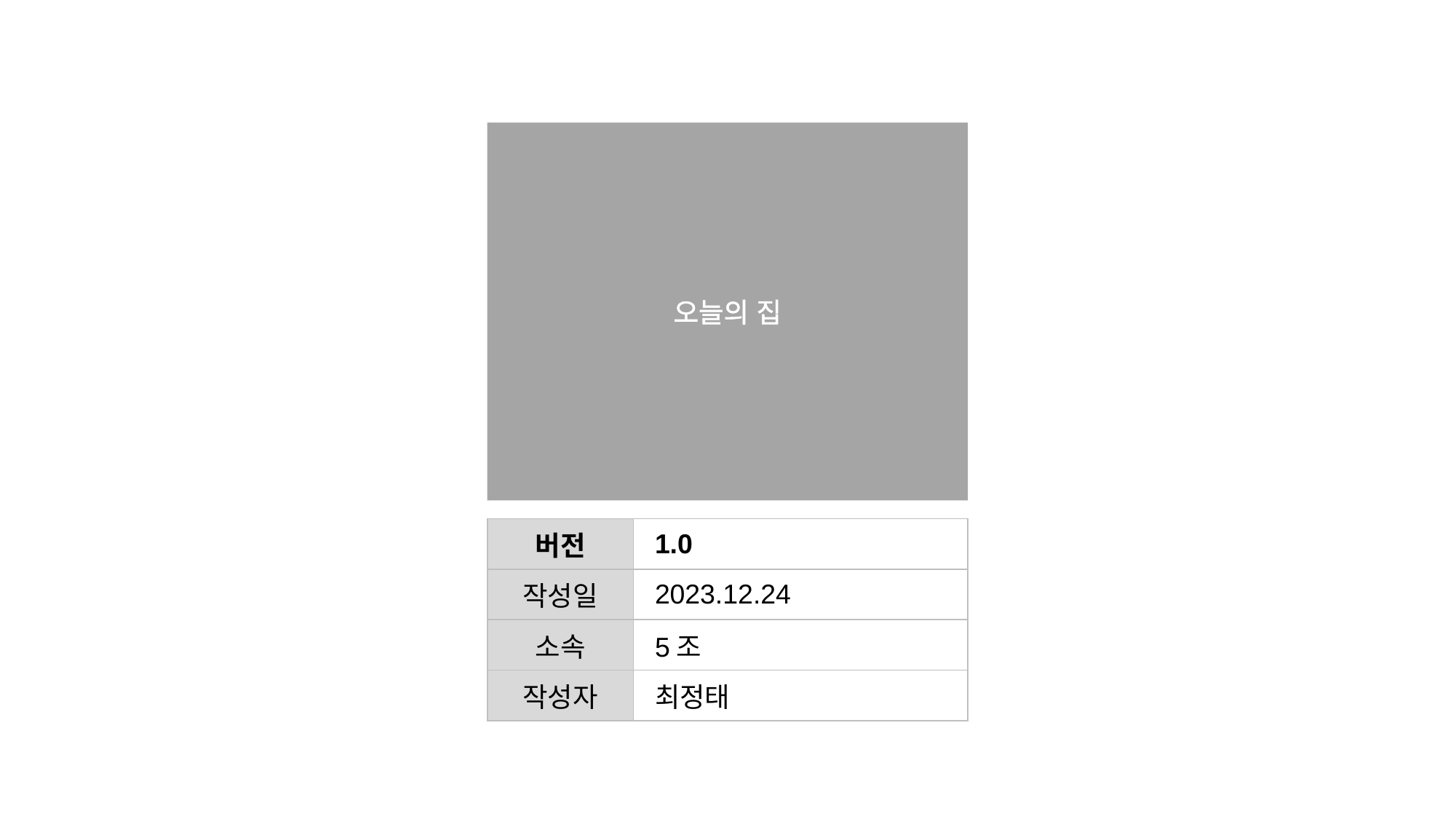

오늘의 집
| 버전 | 1.0 |
| --- | --- |
| 작성일 | 2023.12.24 |
| 소속 | 5조 |
| 작성자 | 최정태 |